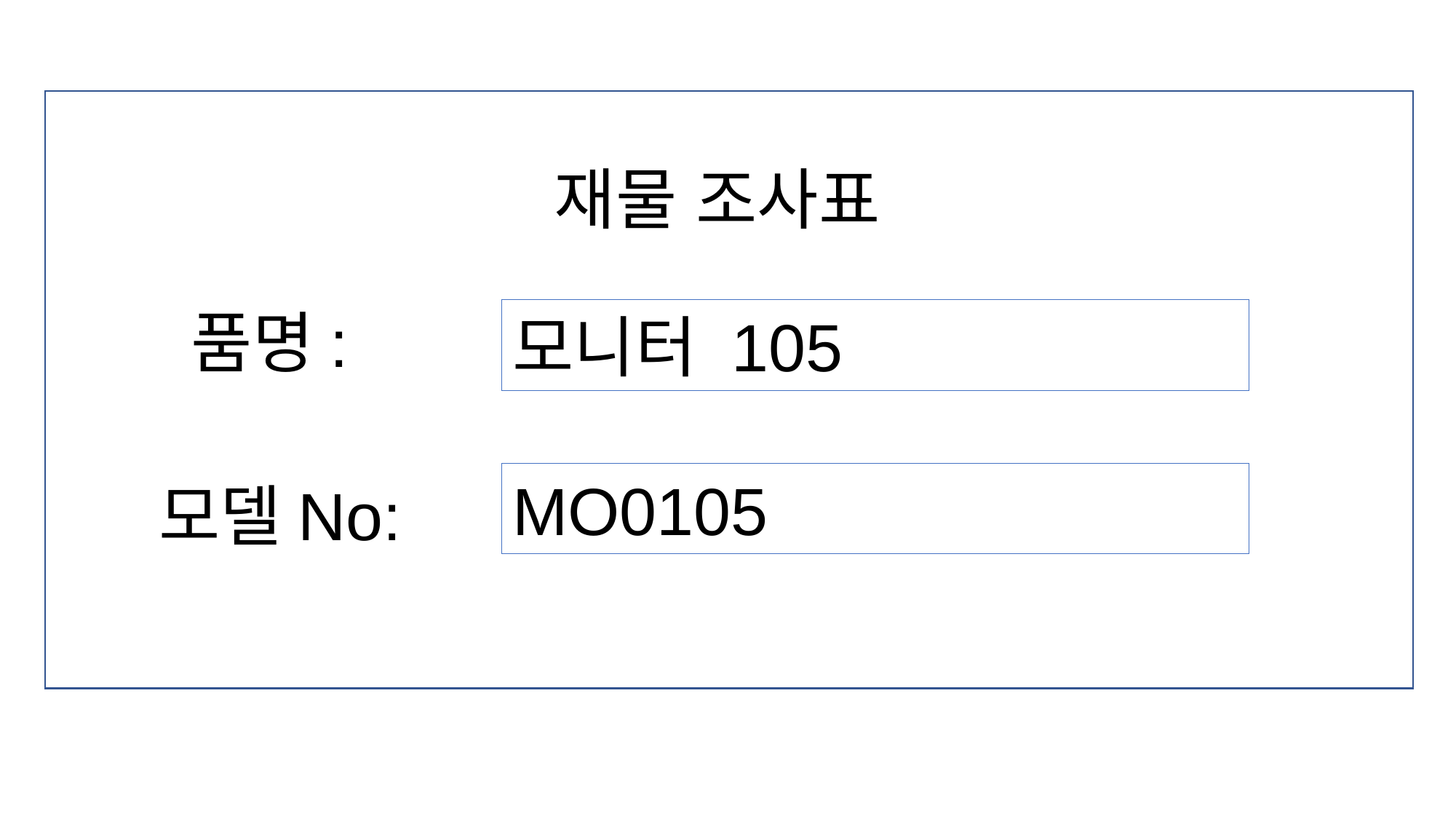

재물 조사표
품명:
모니터 105
MO0105
모델No: